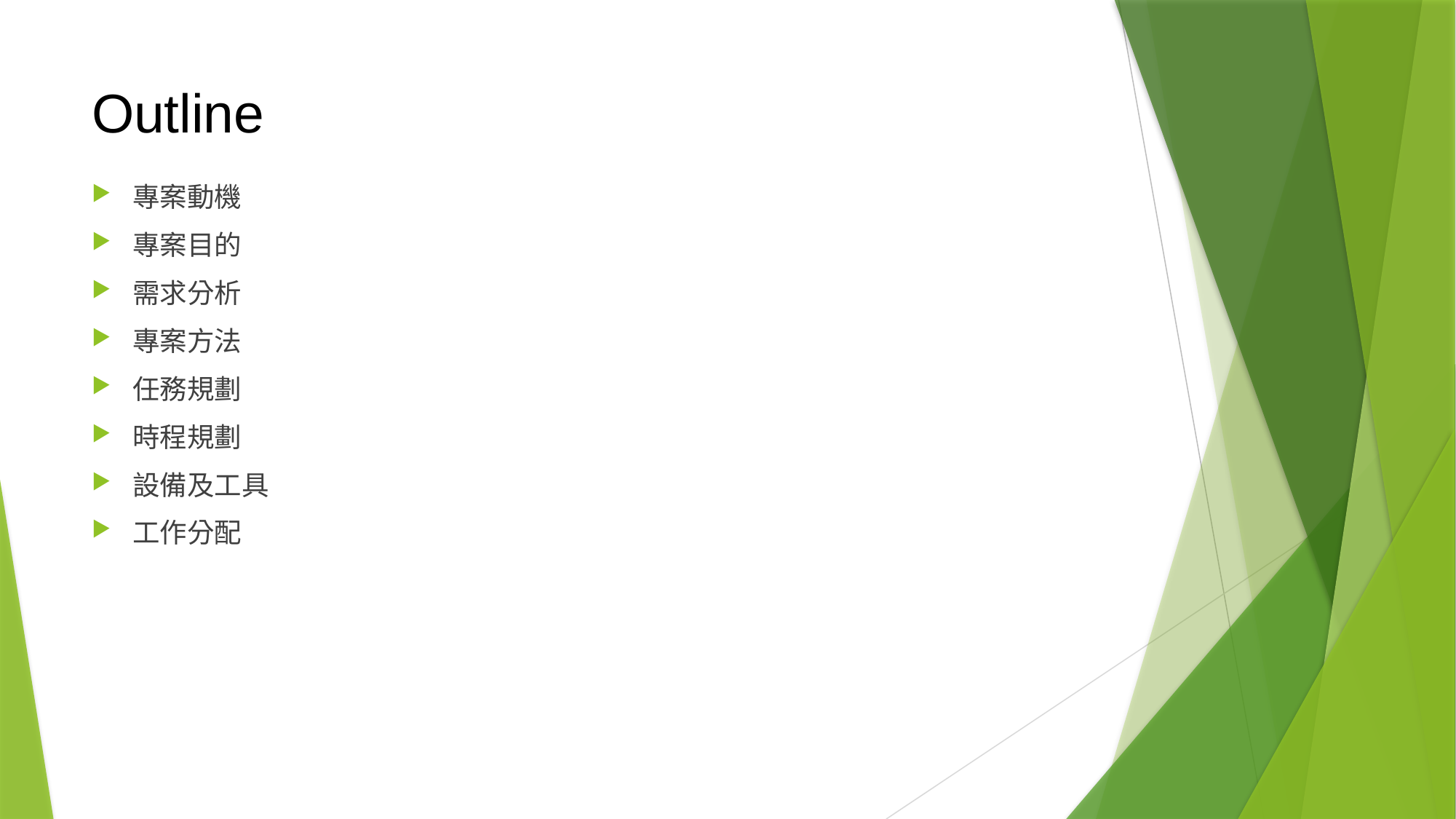

# Outline
專案動機
專案目的
需求分析
專案方法
任務規劃
時程規劃
設備及工具
工作分配